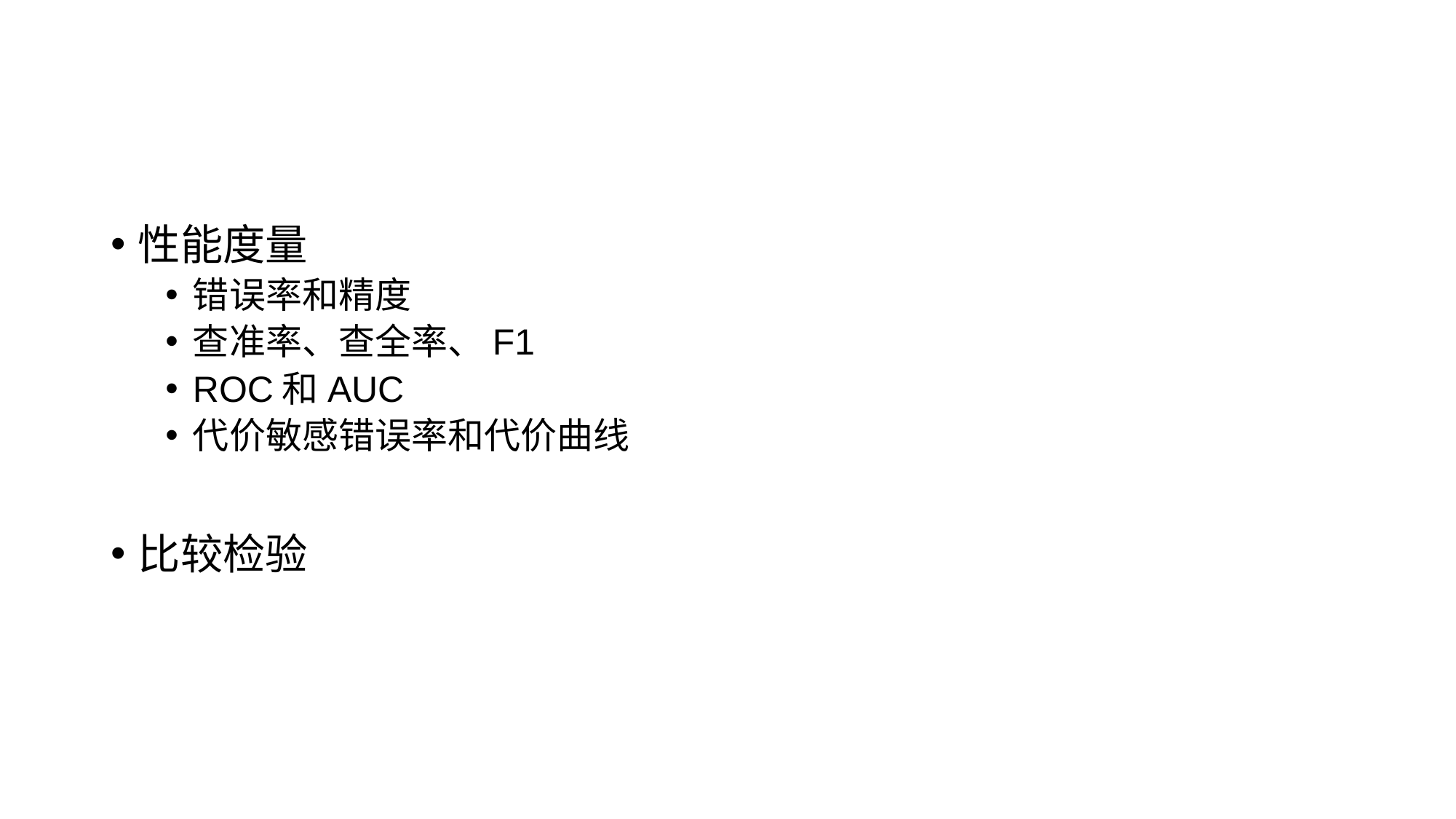

#
性能度量
错误率和精度
查准率、查全率、F1
ROC和AUC
代价敏感错误率和代价曲线

比较检验